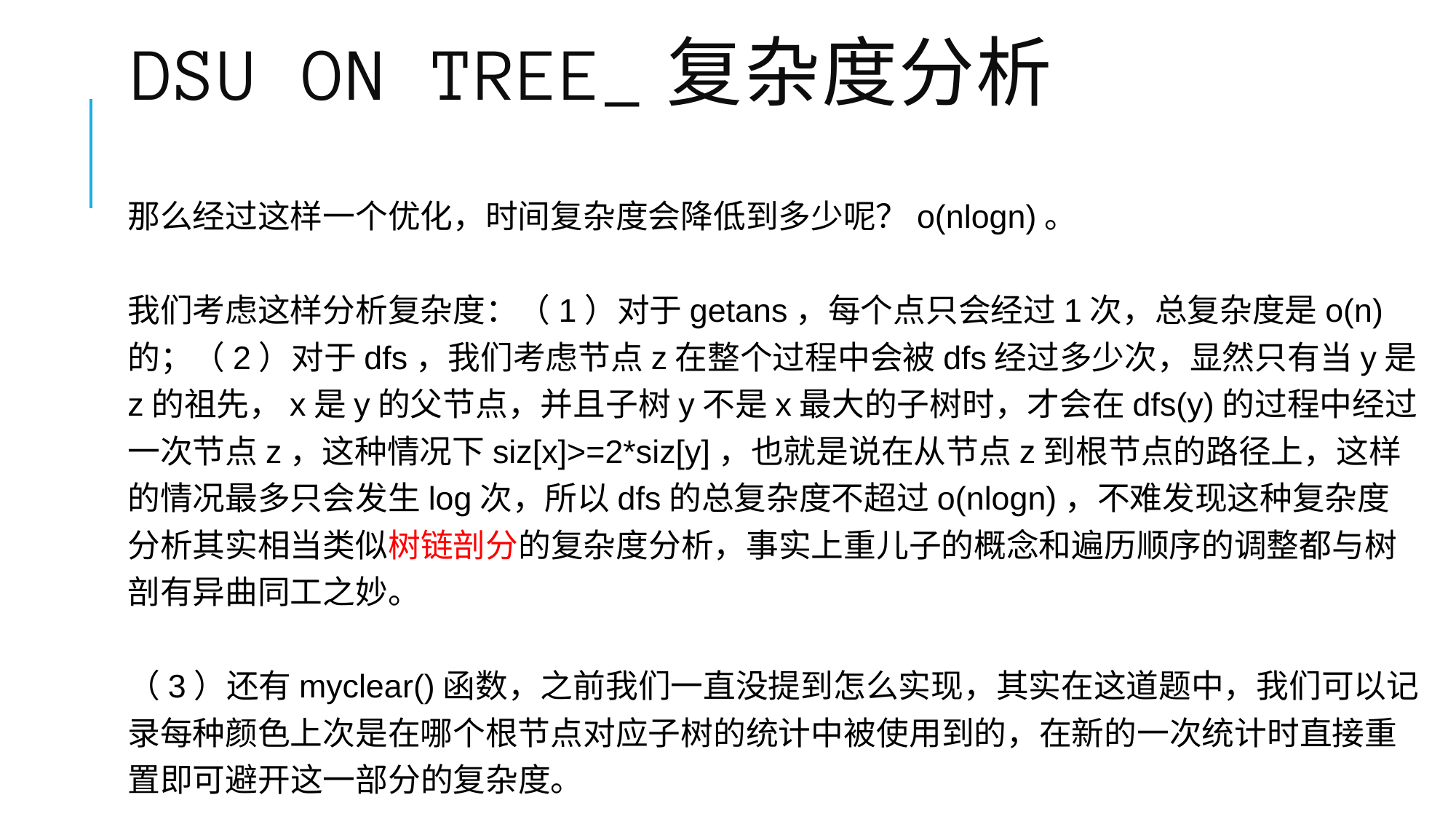

# dsu on tree_复杂度分析
那么经过这样一个优化，时间复杂度会降低到多少呢？o(nlogn)。

我们考虑这样分析复杂度：（1）对于getans，每个点只会经过1次，总复杂度是o(n)的；（2）对于dfs，我们考虑节点z在整个过程中会被dfs经过多少次，显然只有当y是z的祖先，x是y的父节点，并且子树y不是x最大的子树时，才会在dfs(y)的过程中经过一次节点z，这种情况下siz[x]>=2*siz[y]，也就是说在从节点z到根节点的路径上，这样的情况最多只会发生log次，所以dfs的总复杂度不超过o(nlogn)，不难发现这种复杂度分析其实相当类似树链剖分的复杂度分析，事实上重儿子的概念和遍历顺序的调整都与树剖有异曲同工之妙。

（3）还有myclear()函数，之前我们一直没提到怎么实现，其实在这道题中，我们可以记录每种颜色上次是在哪个根节点对应子树的统计中被使用到的，在新的一次统计时直接重置即可避开这一部分的复杂度。